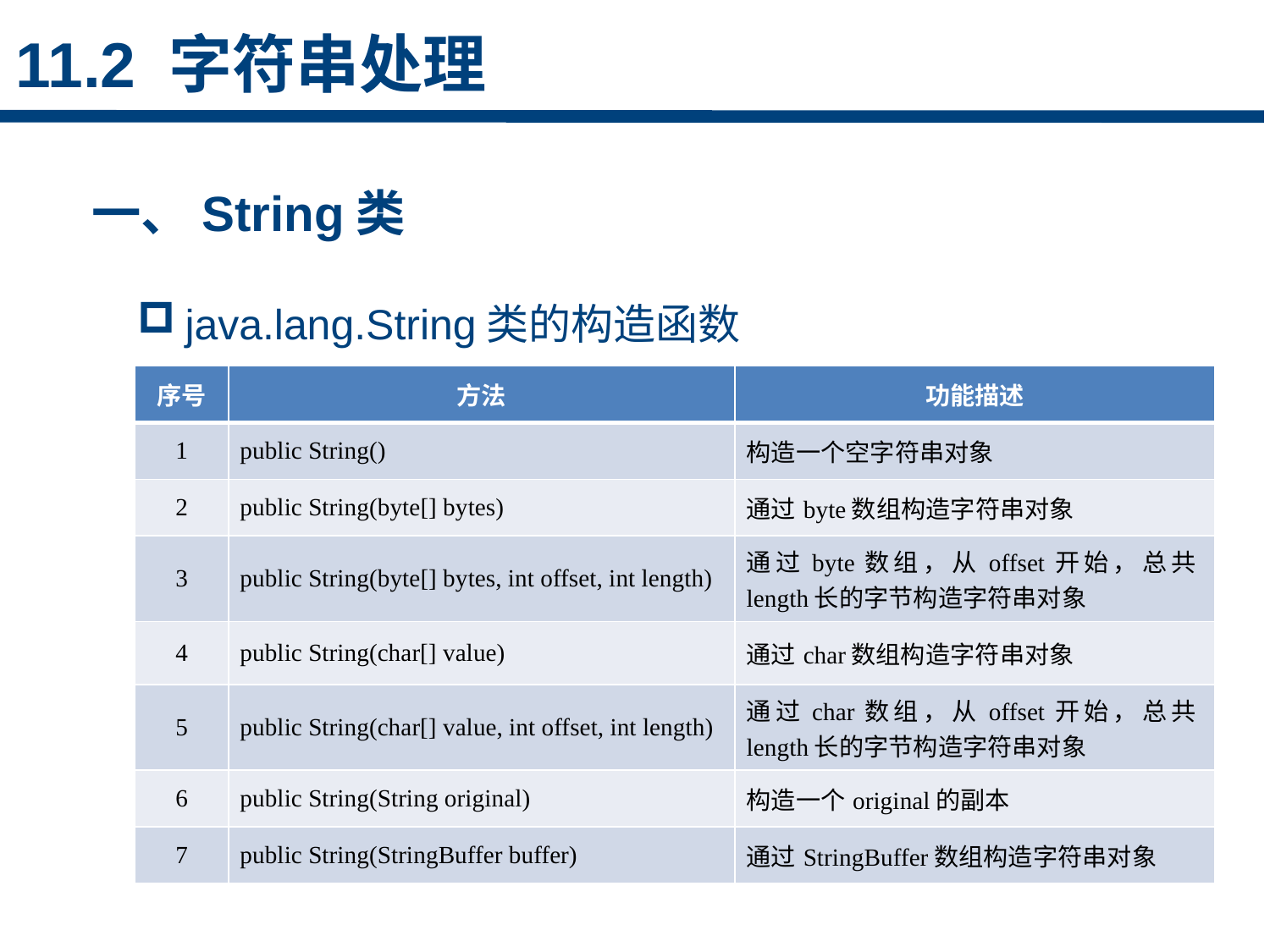

11.2 字符串处理
一、String类
java.lang.String类的构造函数
点击添加文本
| 序号 | 方法 | 功能描述 |
| --- | --- | --- |
| 1 | public String() | 构造一个空字符串对象 |
| 2 | public String(byte[] bytes) | 通过byte数组构造字符串对象 |
| 3 | public String(byte[] bytes, int offset, int length) | 通过byte数组，从offset开始，总共length长的字节构造字符串对象 |
| 4 | public String(char[] value) | 通过char数组构造字符串对象 |
| 5 | public String(char[] value, int offset, int length) | 通过char数组，从offset开始，总共length长的字节构造字符串对象 |
| 6 | public String(String original) | 构造一个original的副本 |
| 7 | public String(StringBuffer buffer) | 通过StringBuffer数组构造字符串对象 |
点击添加文本
点击添加文本
点击添加文本